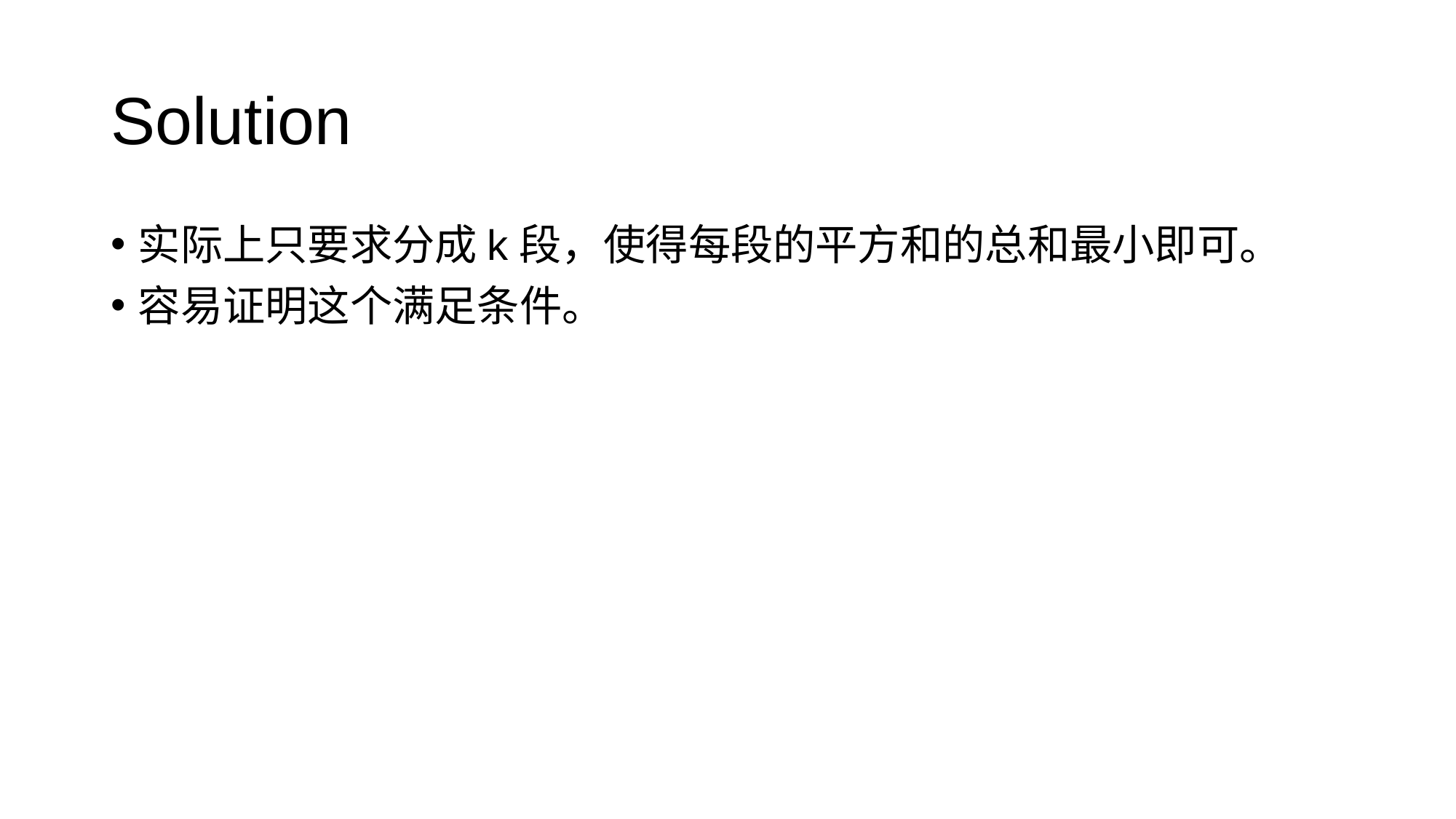

# Solution
实际上只要求分成k段，使得每段的平方和的总和最小即可。
容易证明这个满足条件。